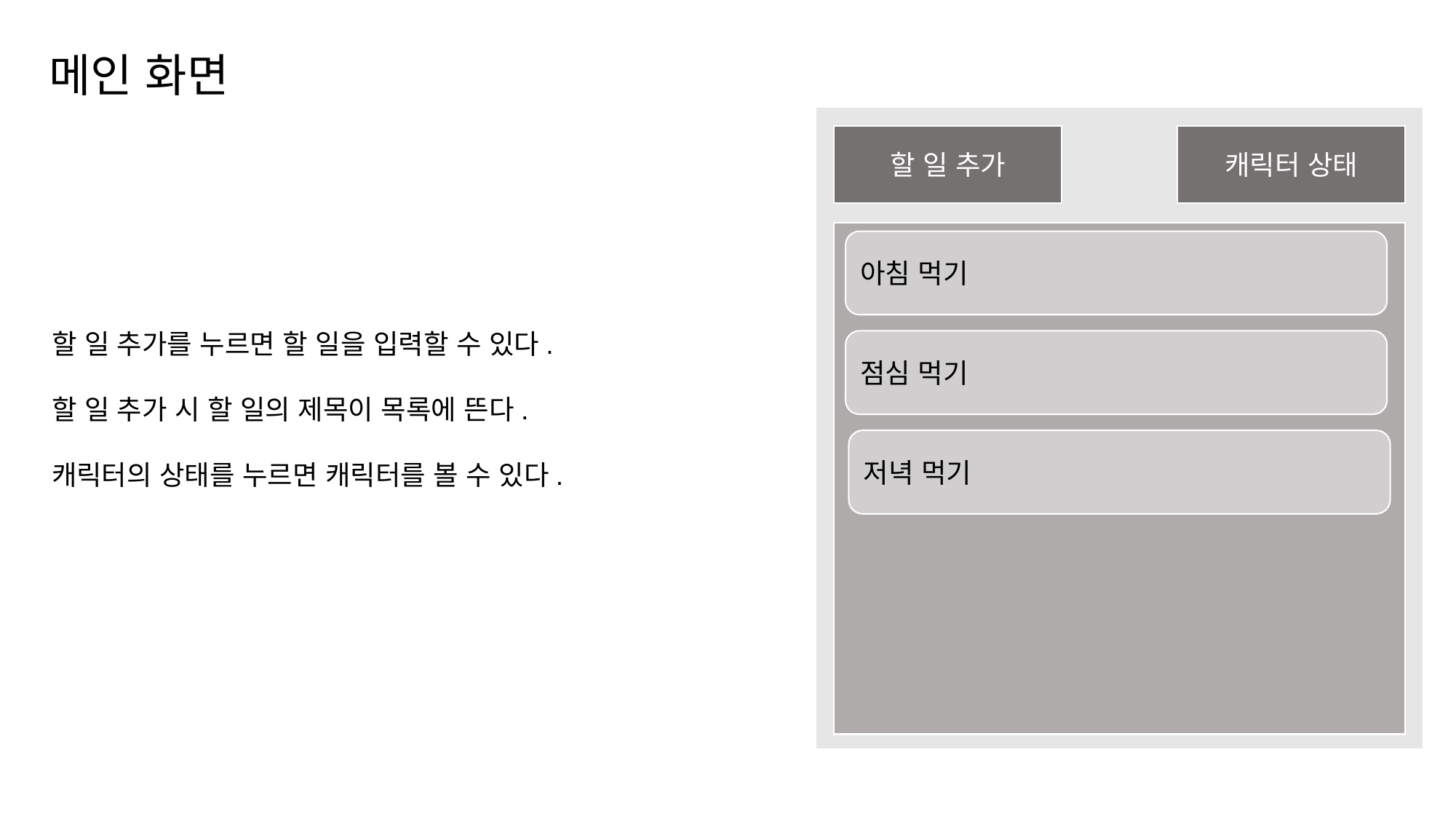

# 메인 화면

캐릭터 상태
할 일 추가

아침 먹기
할 일 추가를 누르면 할 일을 입력할 수 있다.

할 일 추가 시 할 일의 제목이 목록에 뜬다.

캐릭터의 상태를 누르면 캐릭터를 볼 수 있다.

점심 먹기
저녁 먹기